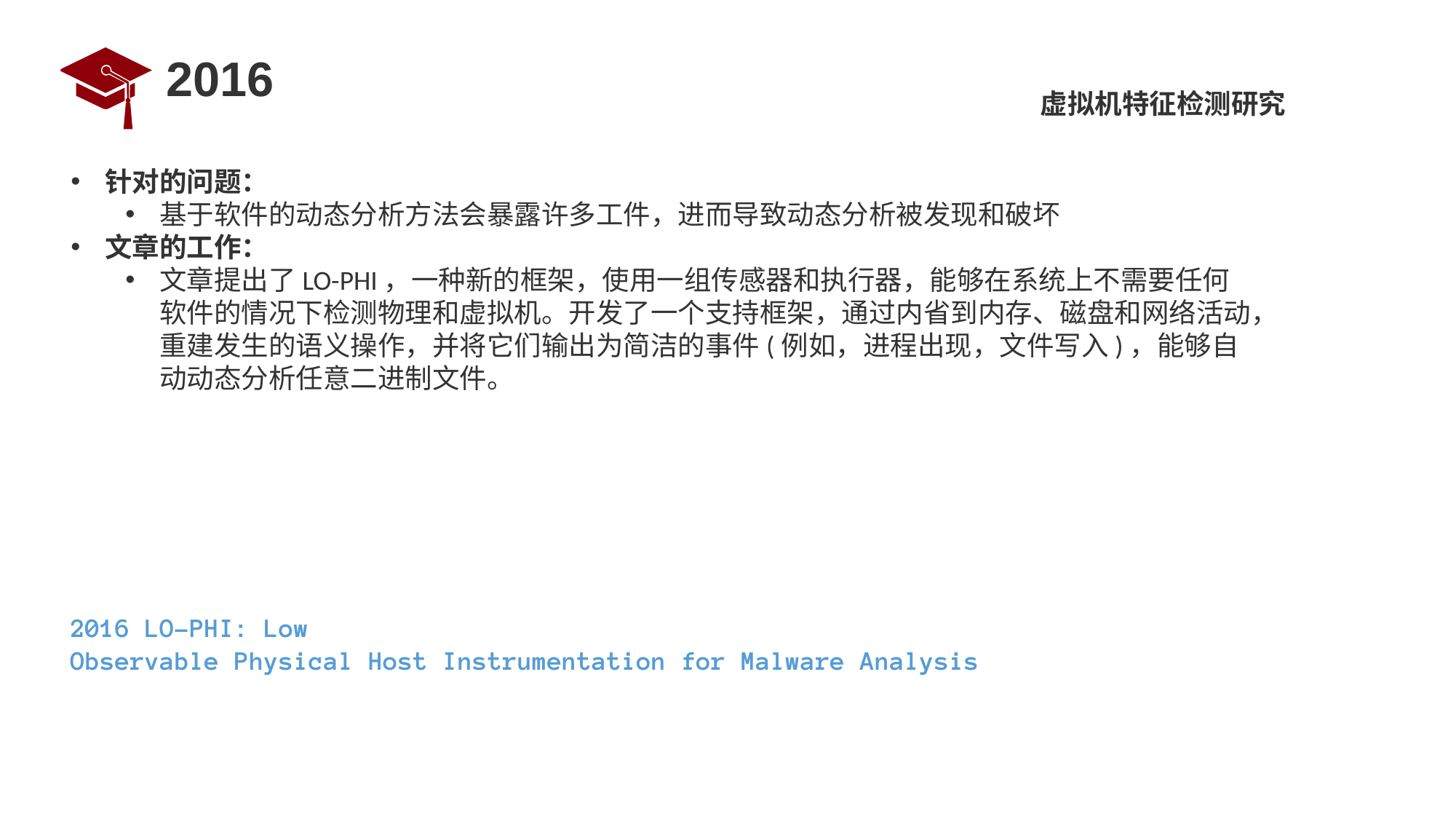

# 2016
虚拟机特征检测研究
针对的问题：
基于软件的动态分析方法会暴露许多工件，进而导致动态分析被发现和破坏
文章的工作：
文章提出了LO-PHI，一种新的框架，使用一组传感器和执行器，能够在系统上不需要任何软件的情况下检测物理和虚拟机。开发了一个支持框架，通过内省到内存、磁盘和网络活动，重建发生的语义操作，并将它们输出为简洁的事件(例如，进程出现，文件写入)，能够自动动态分析任意二进制文件。
2016 LO-PHI: Low Observable Physical Host Instrumentation for Malware Analysis